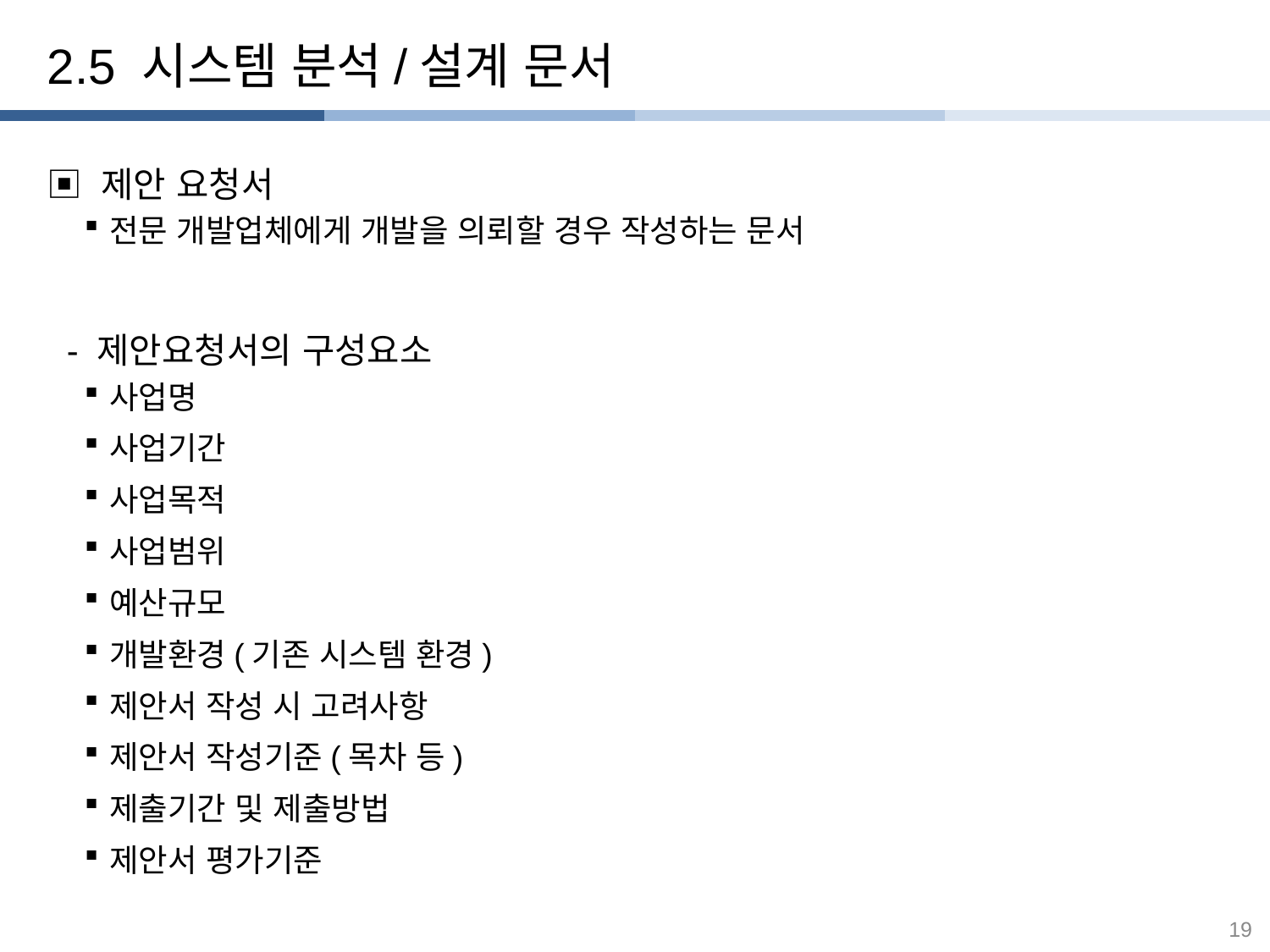

# 2.5 시스템 분석/설계 문서
▣ 제안 요청서
전문 개발업체에게 개발을 의뢰할 경우 작성하는 문서

  - 제안요청서의 구성요소
사업명
사업기간
사업목적
사업범위
예산규모
개발환경(기존 시스템 환경)
제안서 작성 시 고려사항
제안서 작성기준(목차 등)
제출기간 및 제출방법
제안서 평가기준

19